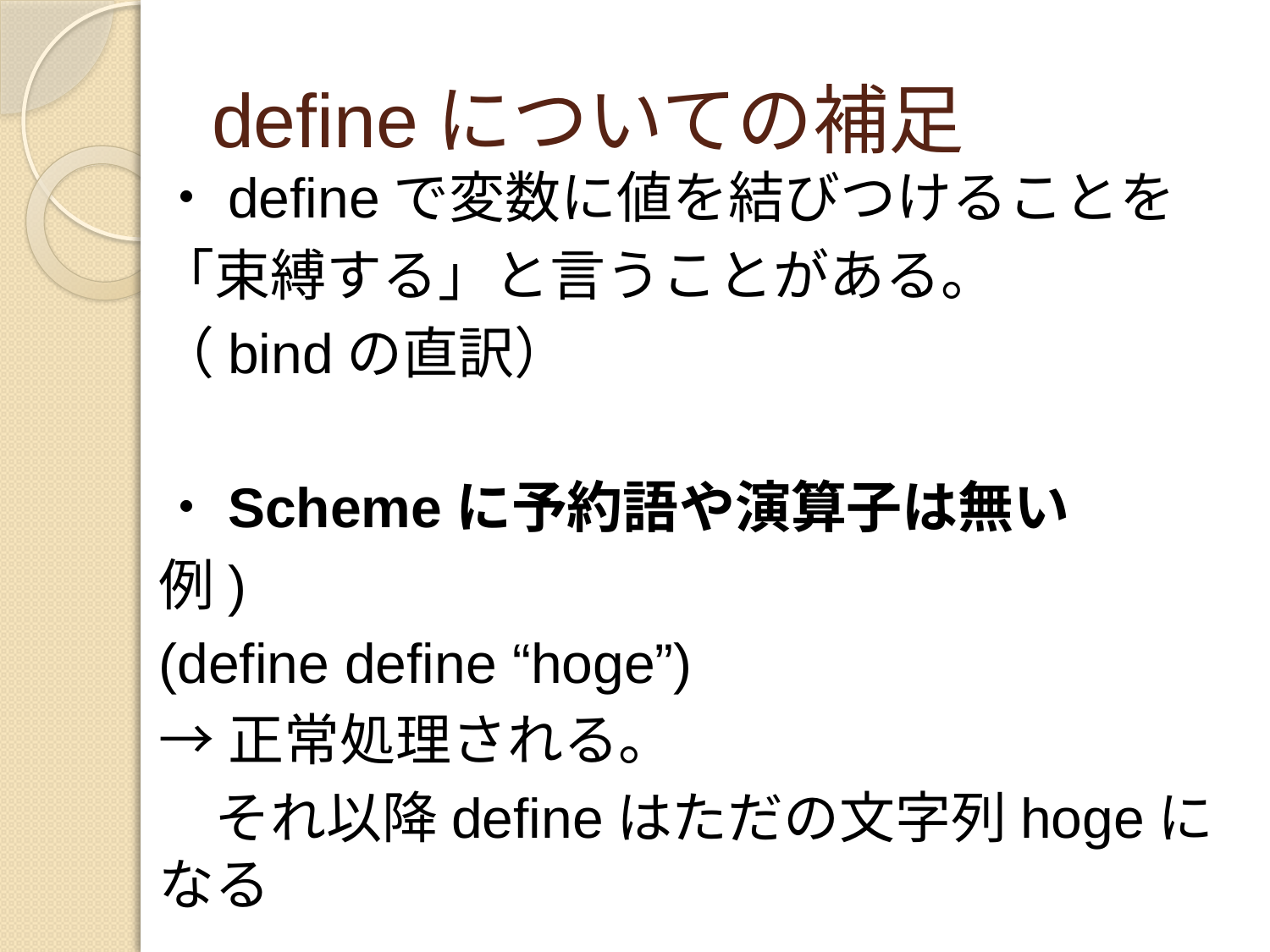

# defineについての補足
・defineで変数に値を結びつけることを
「束縛する」と言うことがある。
（bindの直訳）

・Schemeに予約語や演算子は無い
例)
(define define “hoge”)
→正常処理される。
　それ以降defineはただの文字列hogeになる